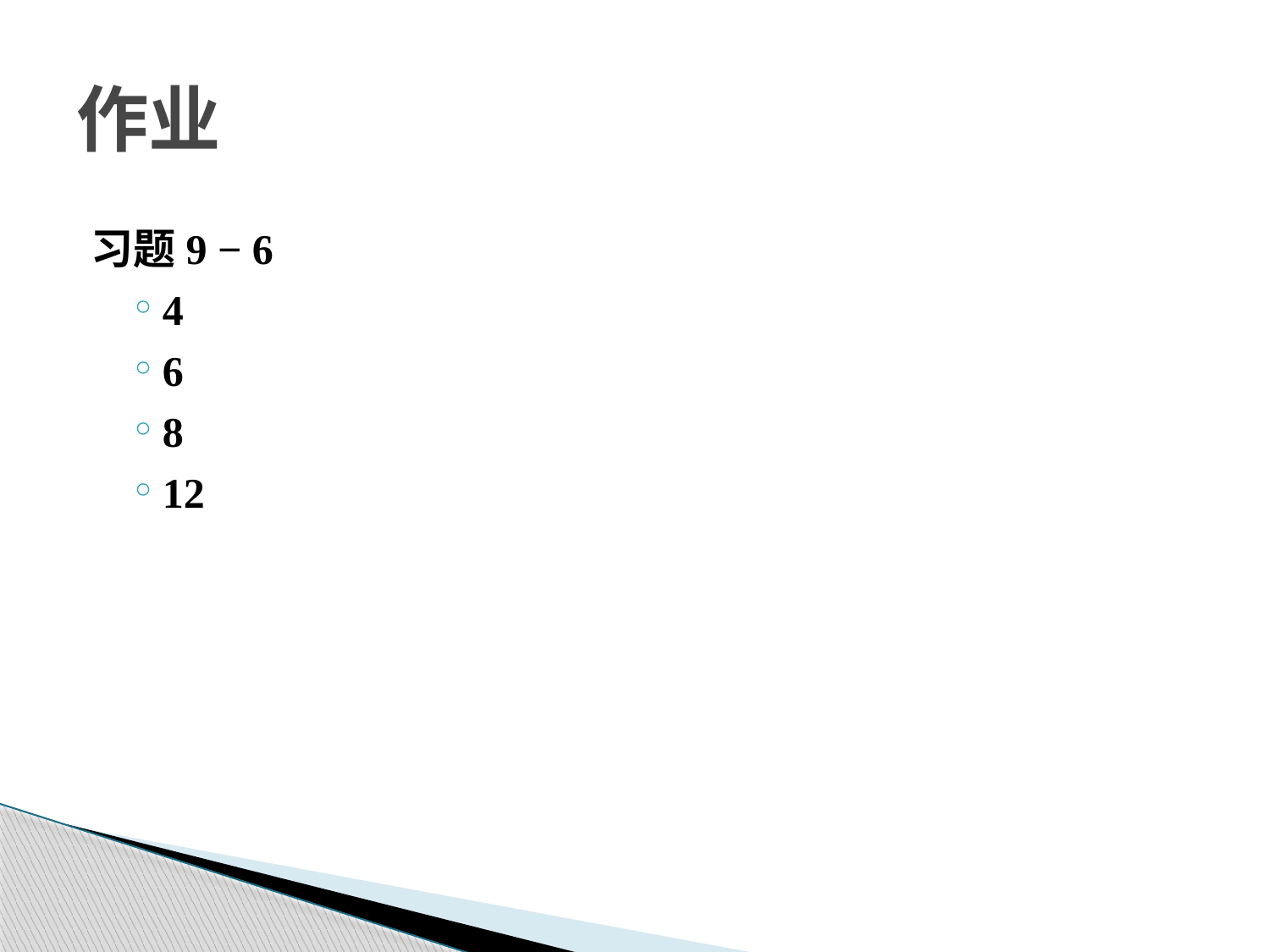

习题9 − 6
4
6
8
12
作业